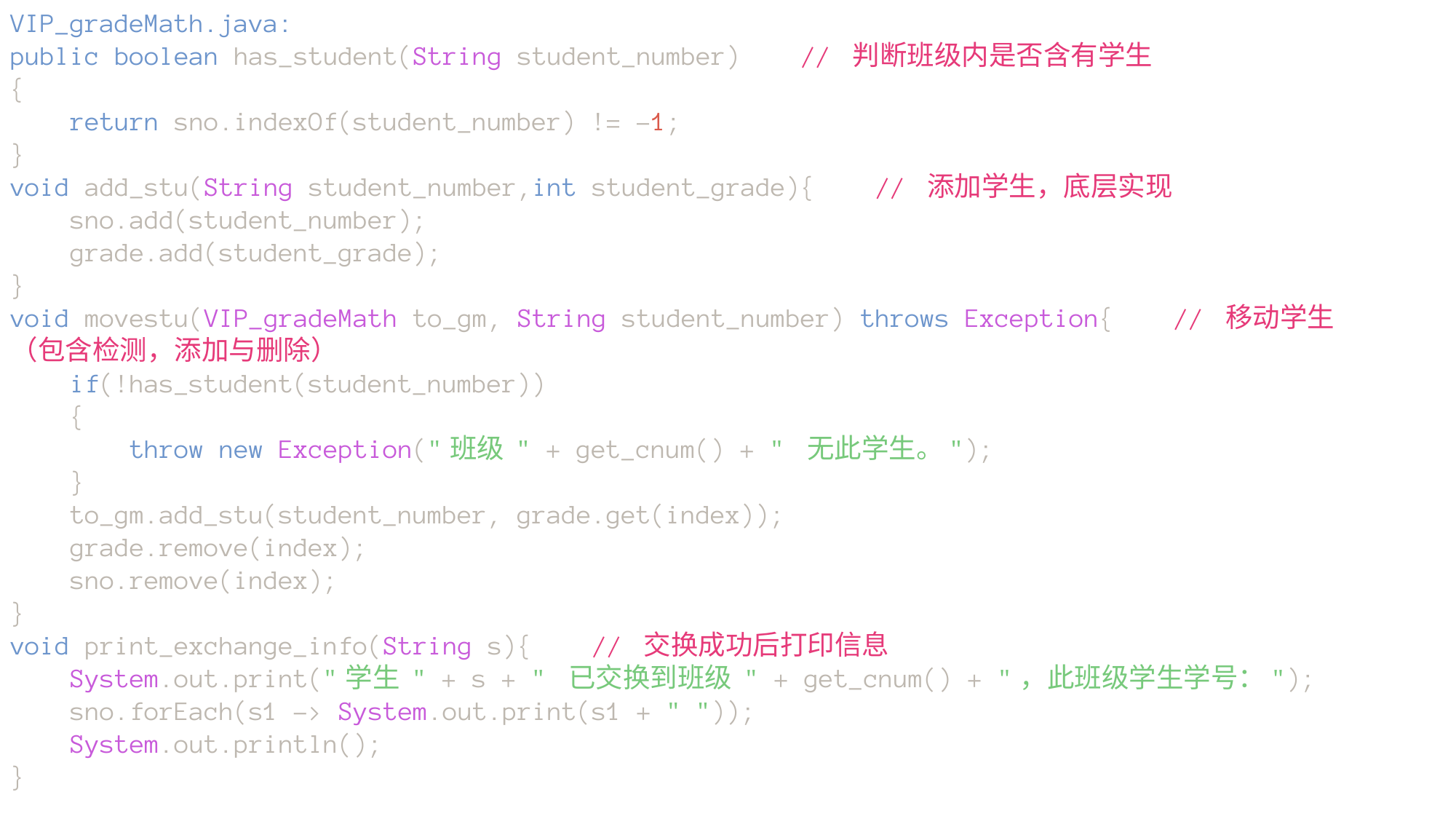

VIP_gradeMath.java:
public boolean has_student(String student_number)    // 判断班级内是否含有学生
{
    return sno.indexOf(student_number) != -1;
}
void add_stu(String student_number,int student_grade){    // 添加学生，底层实现
    sno.add(student_number);
    grade.add(student_grade);
}
void movestu(VIP_gradeMath to_gm, String student_number) throws Exception{    // 移动学生（包含检测，添加与删除）
    if(!has_student(student_number))
    {
        throw new Exception("班级 " + get_cnum() + " 无此学生。");
    }
    to_gm.add_stu(student_number, grade.get(index));
    grade.remove(index);
    sno.remove(index);
}
void print_exchange_info(String s){    // 交换成功后打印信息
    System.out.print("学生 " + s + " 已交换到班级 " + get_cnum() + "，此班级学生学号：");
    sno.forEach(s1 -> System.out.print(s1 + " "));
    System.out.println();
}